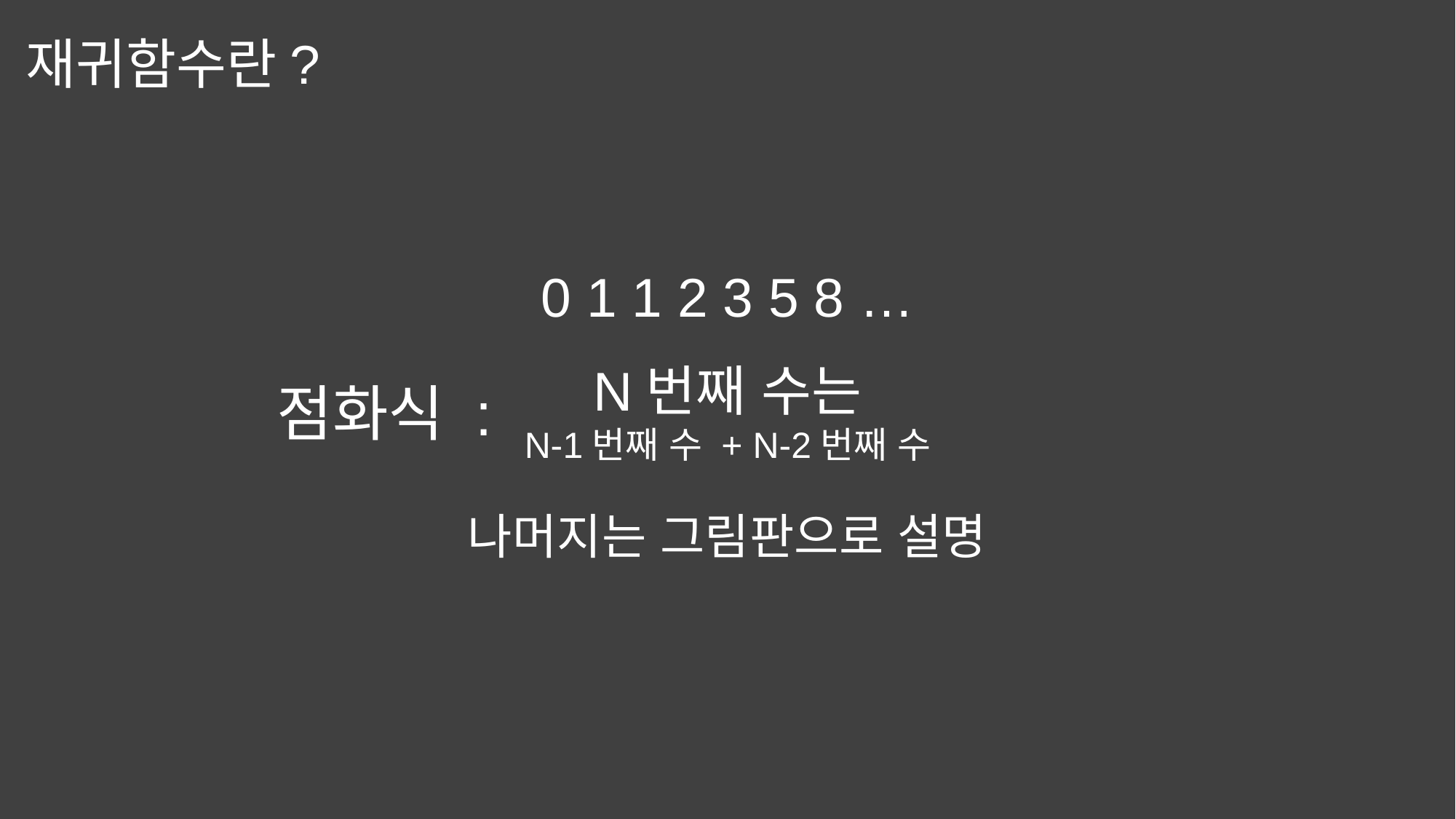

재귀함수란?
0 1 1 2 3 5 8 …
N번째 수는
N-1번째 수 + N-2번째 수
점화식 :
나머지는 그림판으로 설명